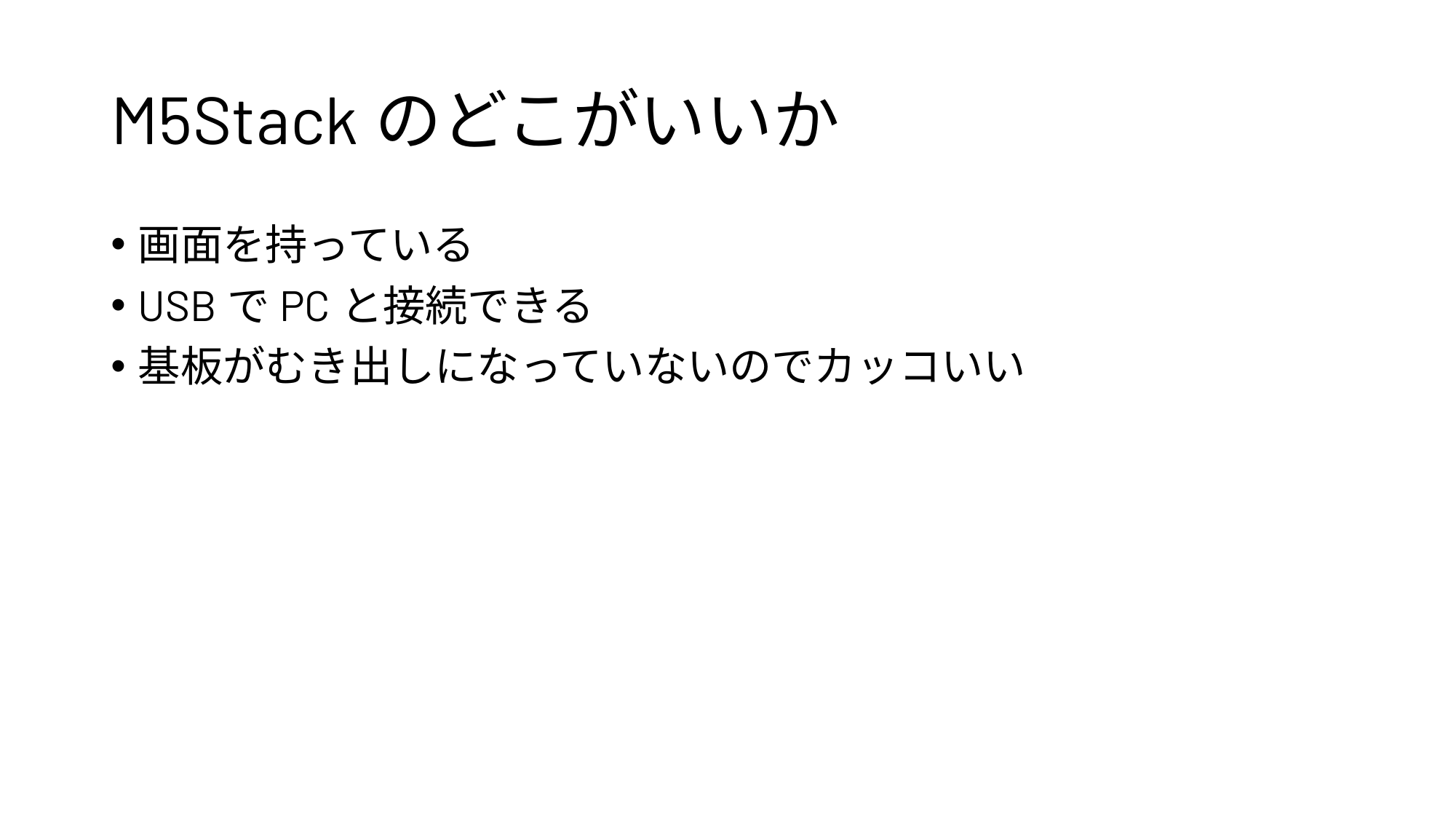

# M5Stackのどこがいいか
画面を持っている
USBでPCと接続できる
基板がむき出しになっていないのでカッコいい